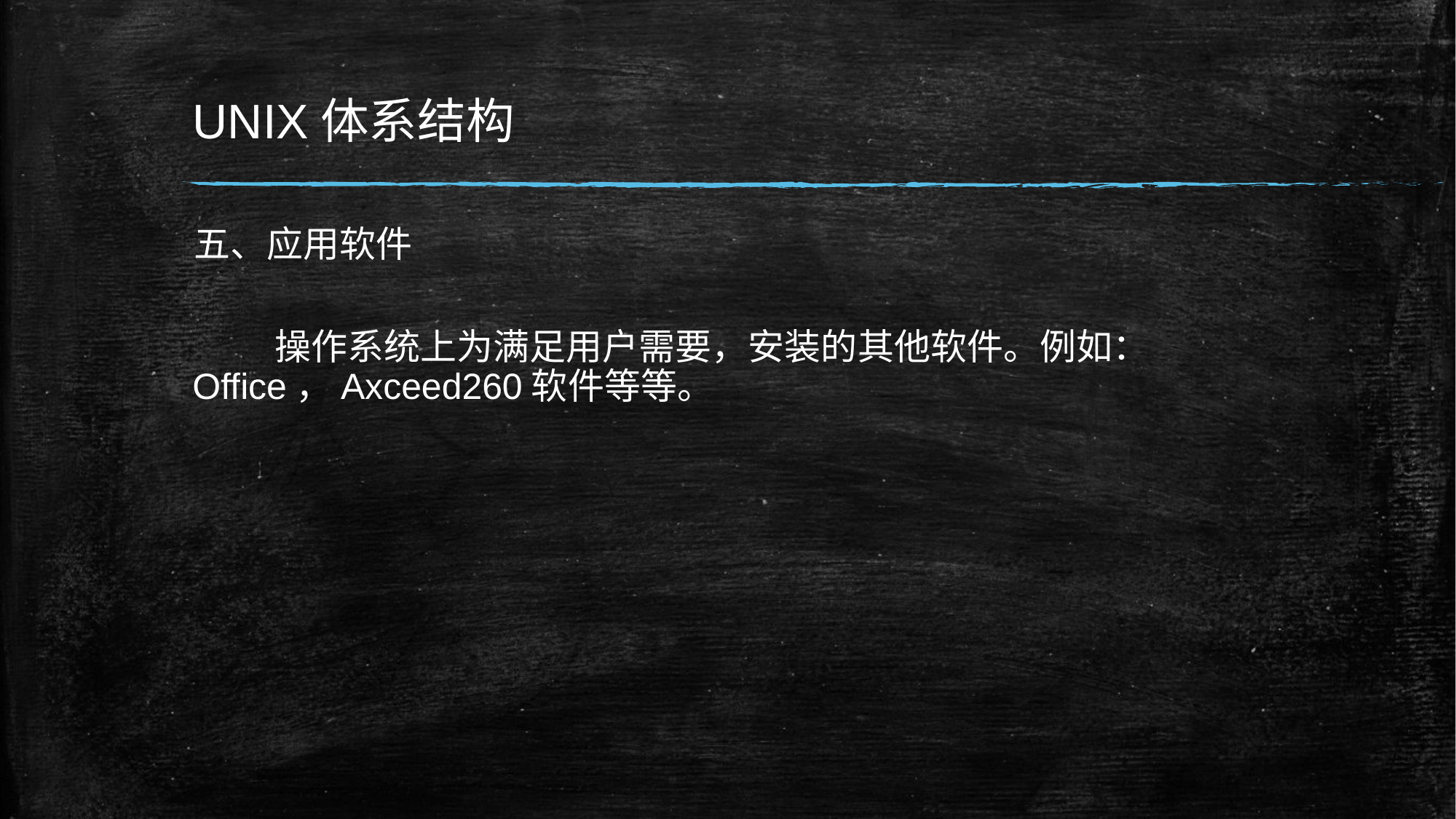

# UNIX体系结构
五、应用软件
         操作系统上为满足用户需要，安装的其他软件。例如：Office，Axceed260软件等等。